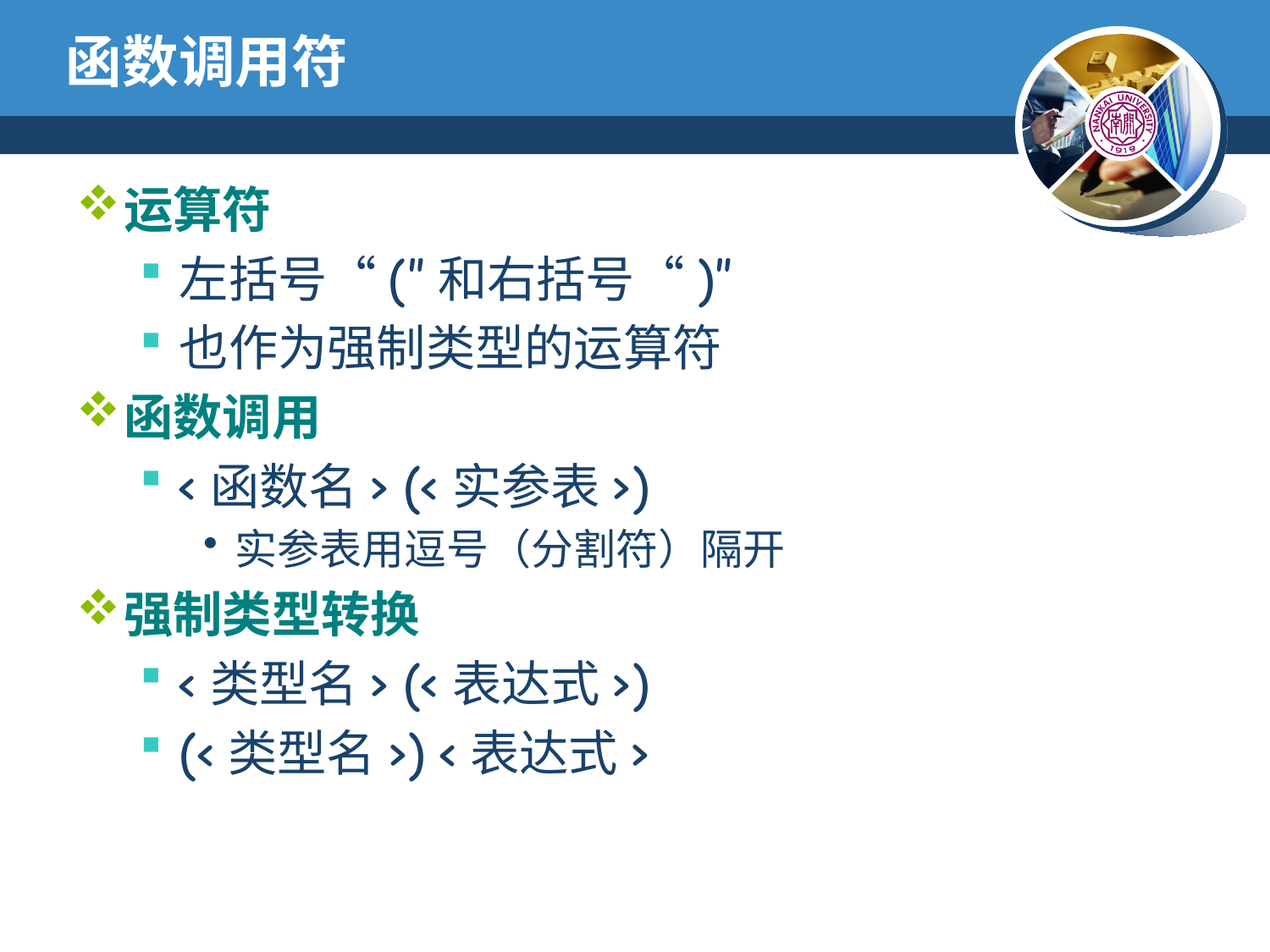

# 函数调用符
运算符
左括号“(”和右括号“)”
也作为强制类型的运算符
函数调用
<函数名> (<实参表>)
实参表用逗号（分割符）隔开
强制类型转换
<类型名> (<表达式>)
(<类型名>) <表达式>